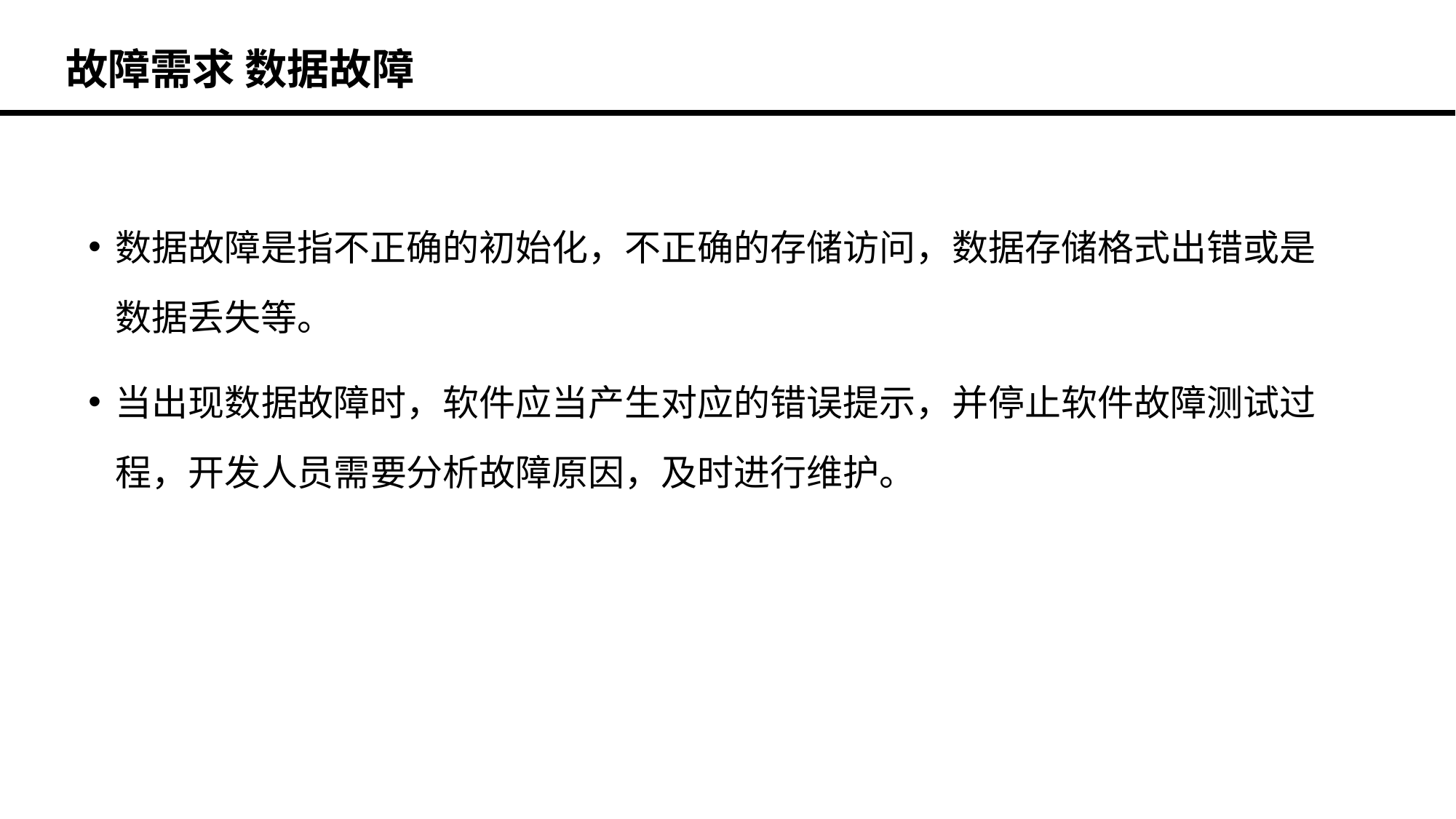

故障需求 数据故障
数据故障是指不正确的初始化，不正确的存储访问，数据存储格式出错或是数据丢失等。
当出现数据故障时，软件应当产生对应的错误提示，并停止软件故障测试过程，开发人员需要分析故障原因，及时进行维护。